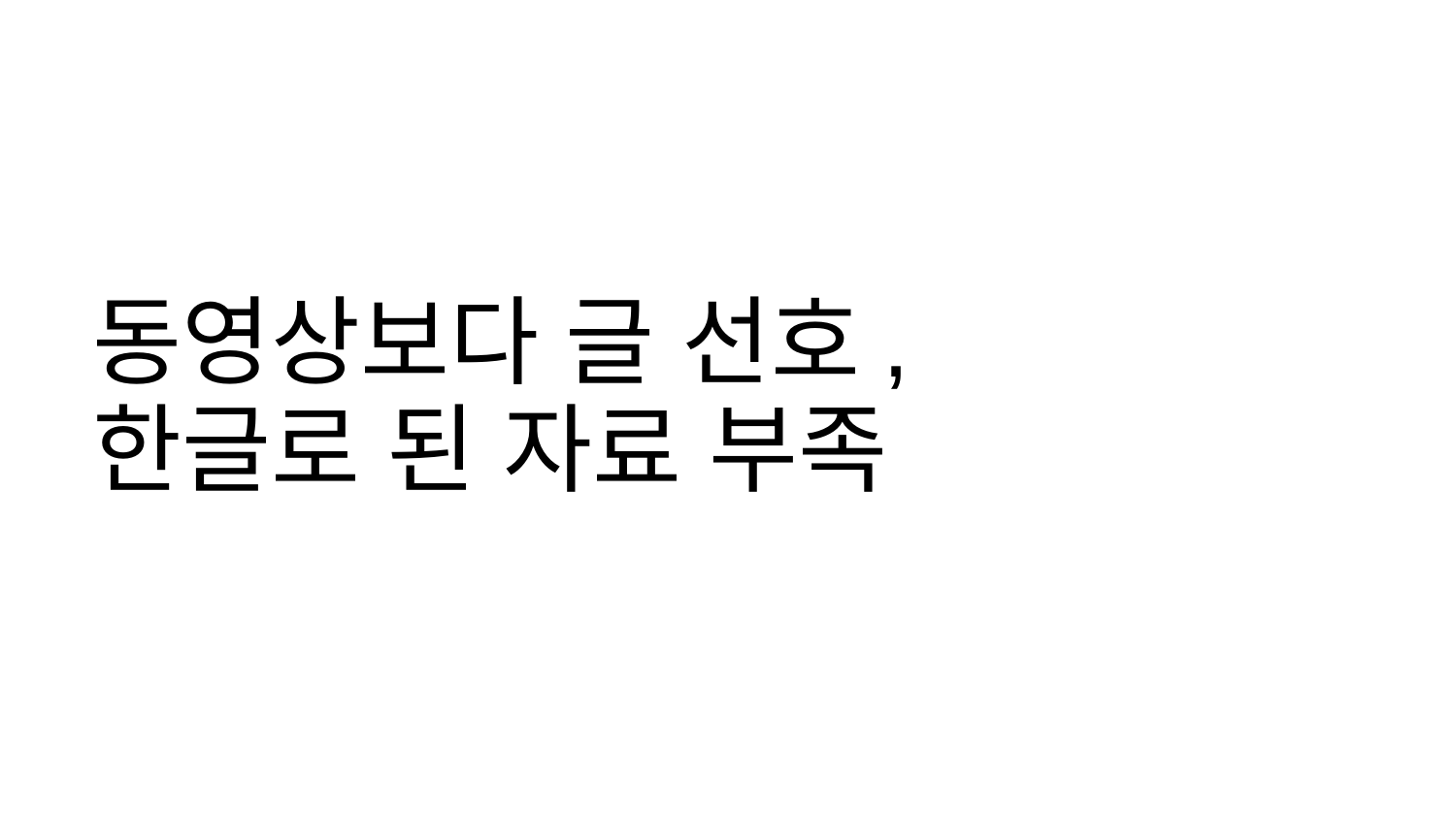

# 동영상보다 글 선호,
한글로 된 자료 부족